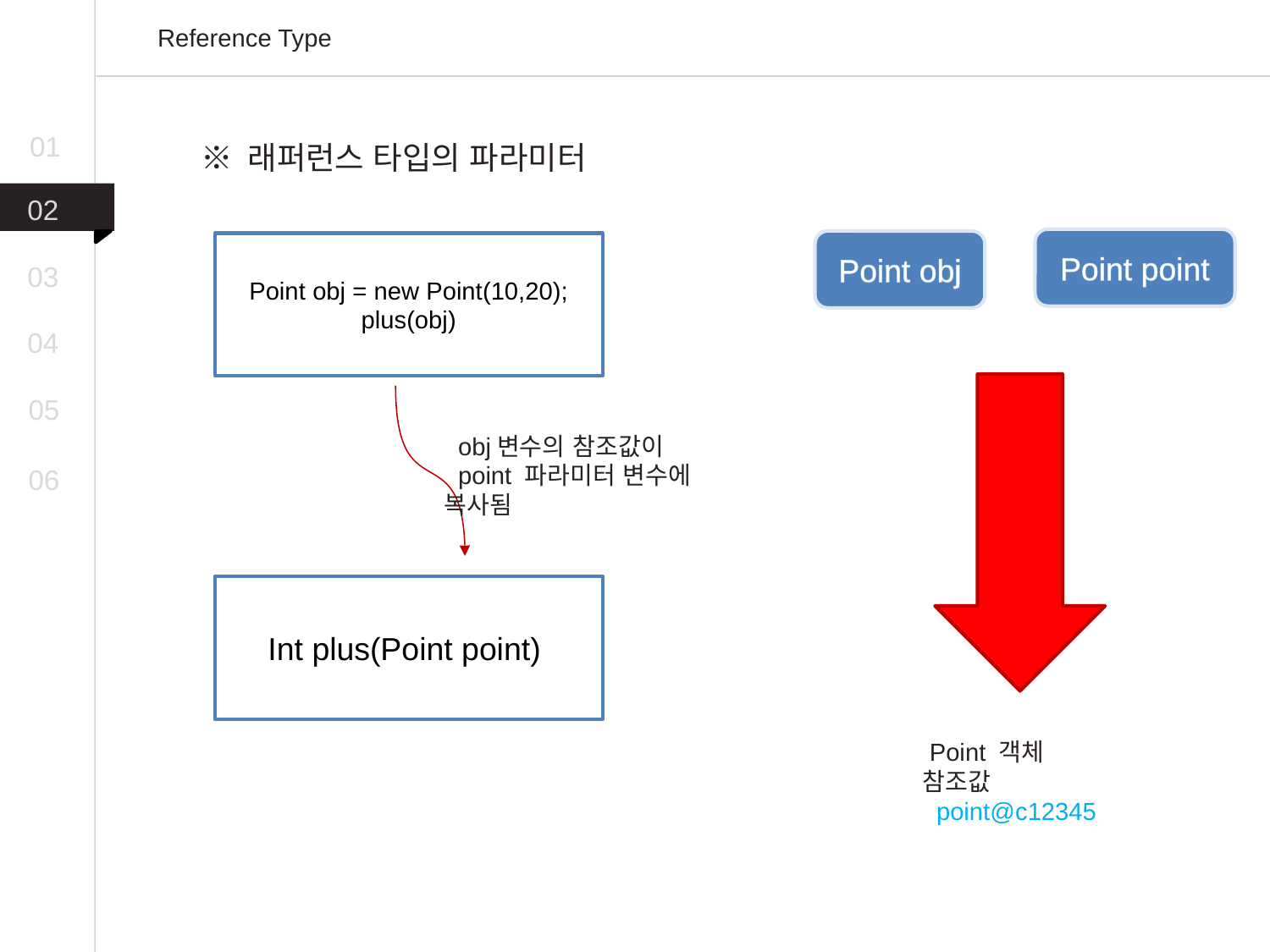

Reference Type
01
※ 래퍼런스 타입의 파라미터

02
Point point

Point obj
Point obj = new Point(10,20);
plus(obj)
03
04

05
  obj변수의 참조값이
  point 파라미터 변수에 복사됨
06
Int plus(Point point)
 Point 객체 참조값
  point@c12345